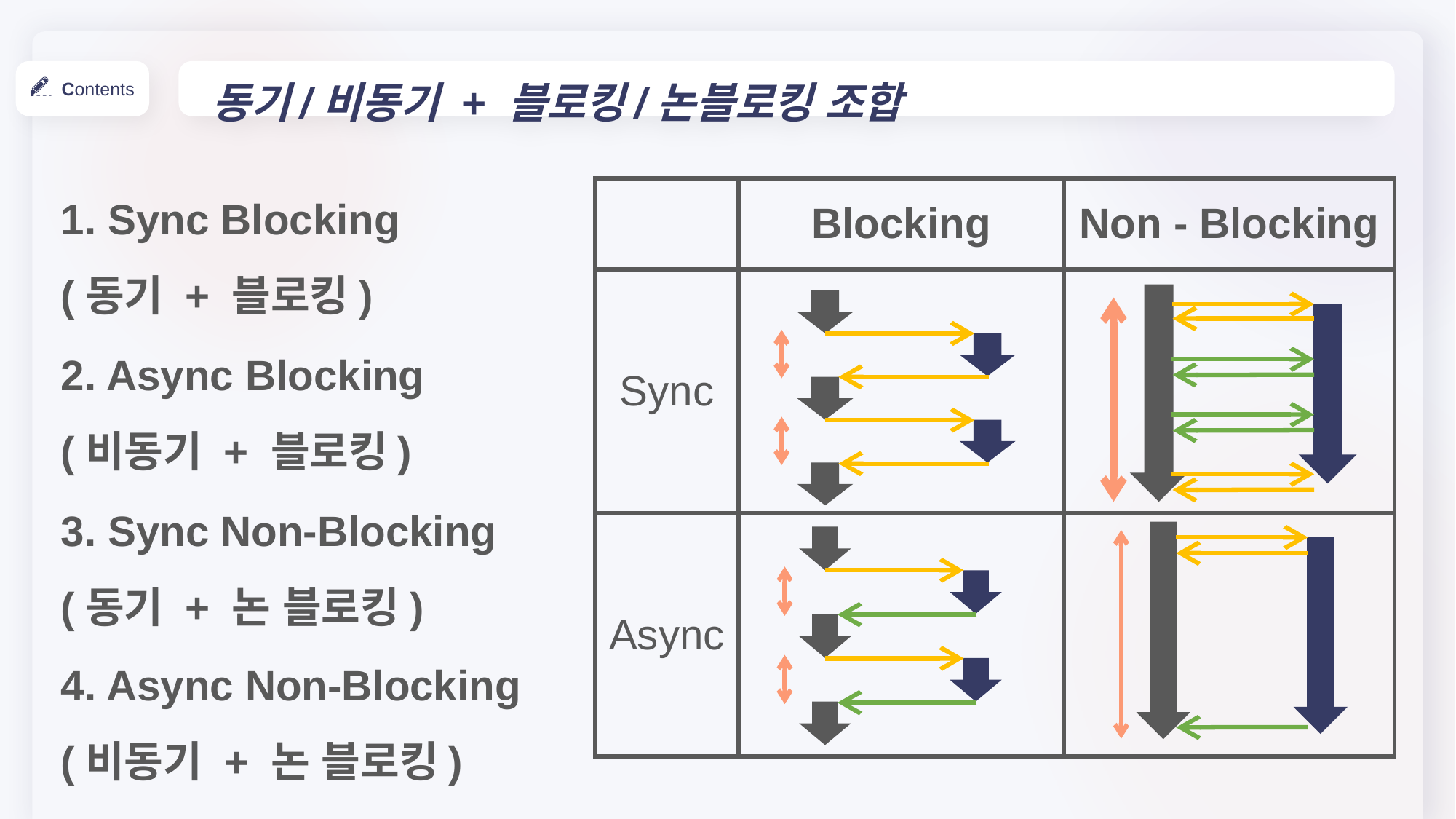

동기/비동기 + 블로킹/논블로킹 조합
Contents

1. Sync Blocking (동기 + 블로킹)
|  | Blocking | Non - Blocking |
| --- | --- | --- |
| Sync |  |  |
| Async |  |  |

2. Async Blocking (비동기 + 블로킹)
3. Sync Non-Blocking (동기 + 논 블로킹)

4. Async Non-Blocking (비동기 + 논 블로킹)